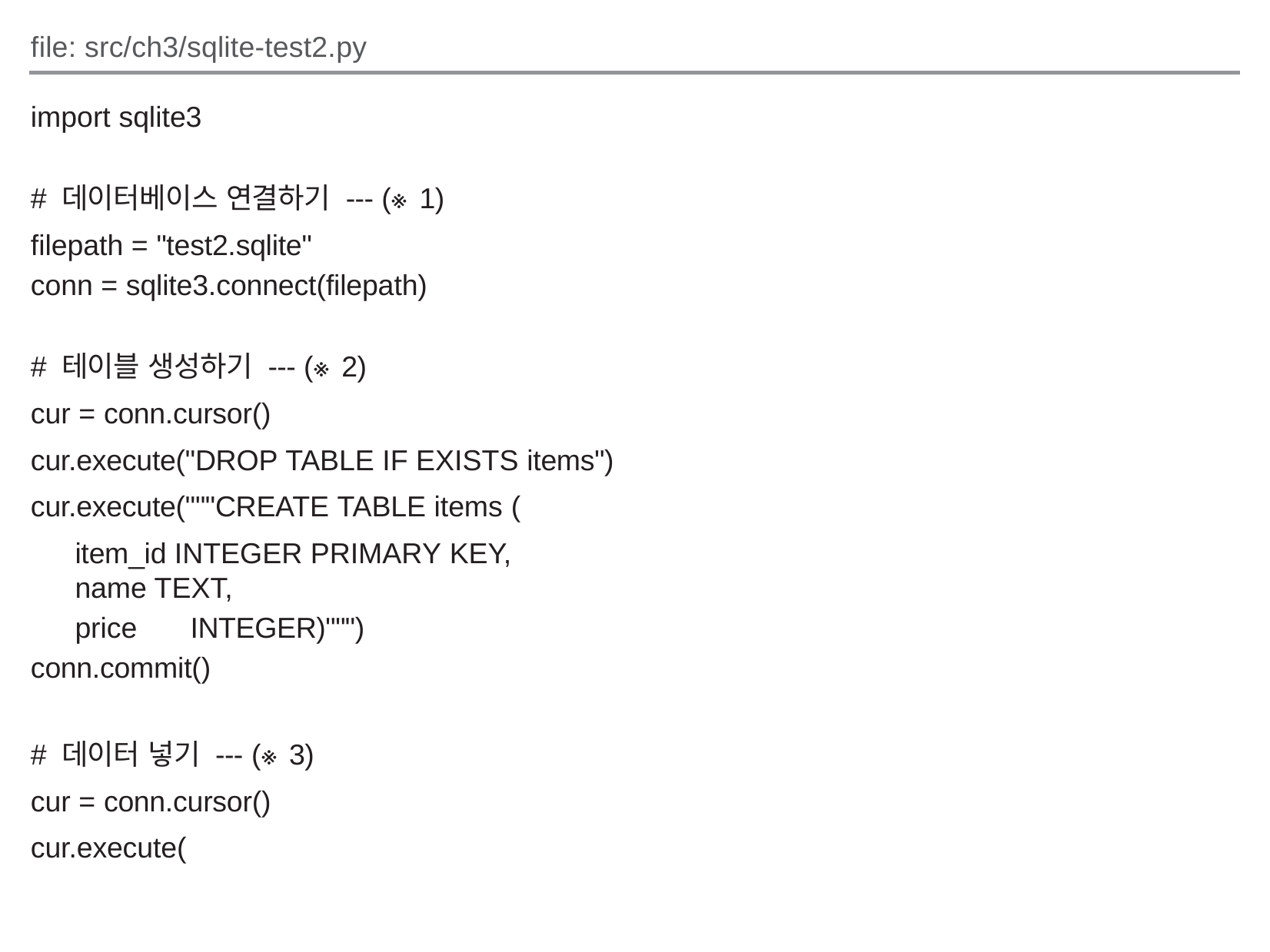

file: src/ch3/sqlite-test2.py

import sqlite3

# 데이터베이스 연결하기 --- (※1)
filepath = "test2.sqlite"
conn = sqlite3.connect(filepath)

# 테이블 생성하기 --- (※2)
cur = conn.cursor()
cur.execute("DROP TABLE IF EXISTS items")
cur.execute("""CREATE TABLE items (
item_id INTEGER PRIMARY KEY,
name TEXT,
price	INTEGER)""")
conn.commit()

# 데이터 넣기 --- (※3)
cur = conn.cursor()
cur.execute(